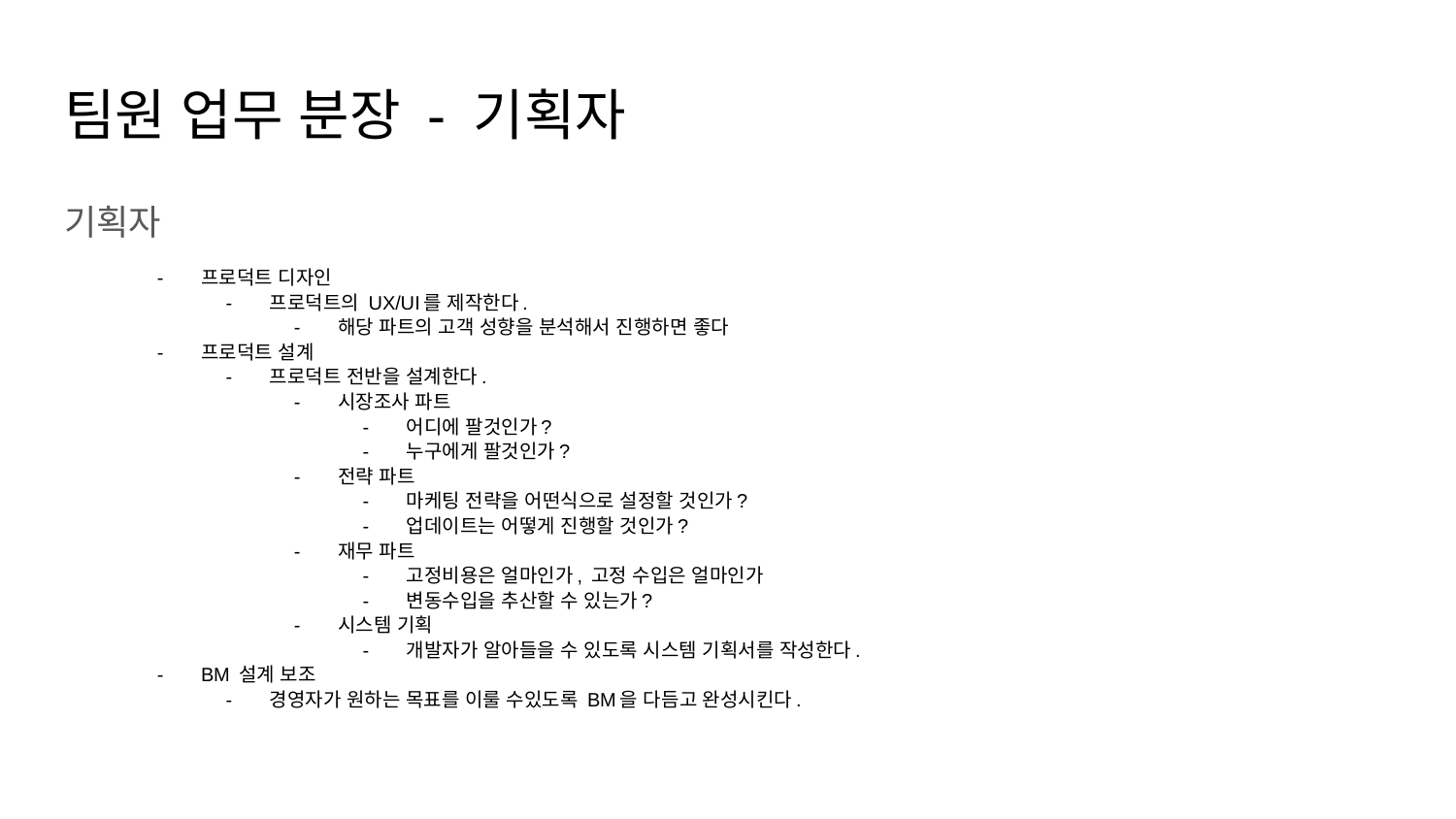

# 팀원 업무 분장 - 기획자

기획자
프로덕트 디자인
프로덕트의 UX/UI를 제작한다.
해당 파트의 고객 성향을 분석해서 진행하면 좋다
프로덕트 설계
프로덕트 전반을 설계한다.
시장조사 파트
어디에 팔것인가?
누구에게 팔것인가?
전략 파트
마케팅 전략을 어떤식으로 설정할 것인가?
업데이트는 어떻게 진행할 것인가?
재무 파트
고정비용은 얼마인가, 고정 수입은 얼마인가
변동수입을 추산할 수 있는가?
시스템 기획
개발자가 알아들을 수 있도록 시스템 기획서를 작성한다.
BM 설계 보조
경영자가 원하는 목표를 이룰 수있도록 BM을 다듬고 완성시킨다.